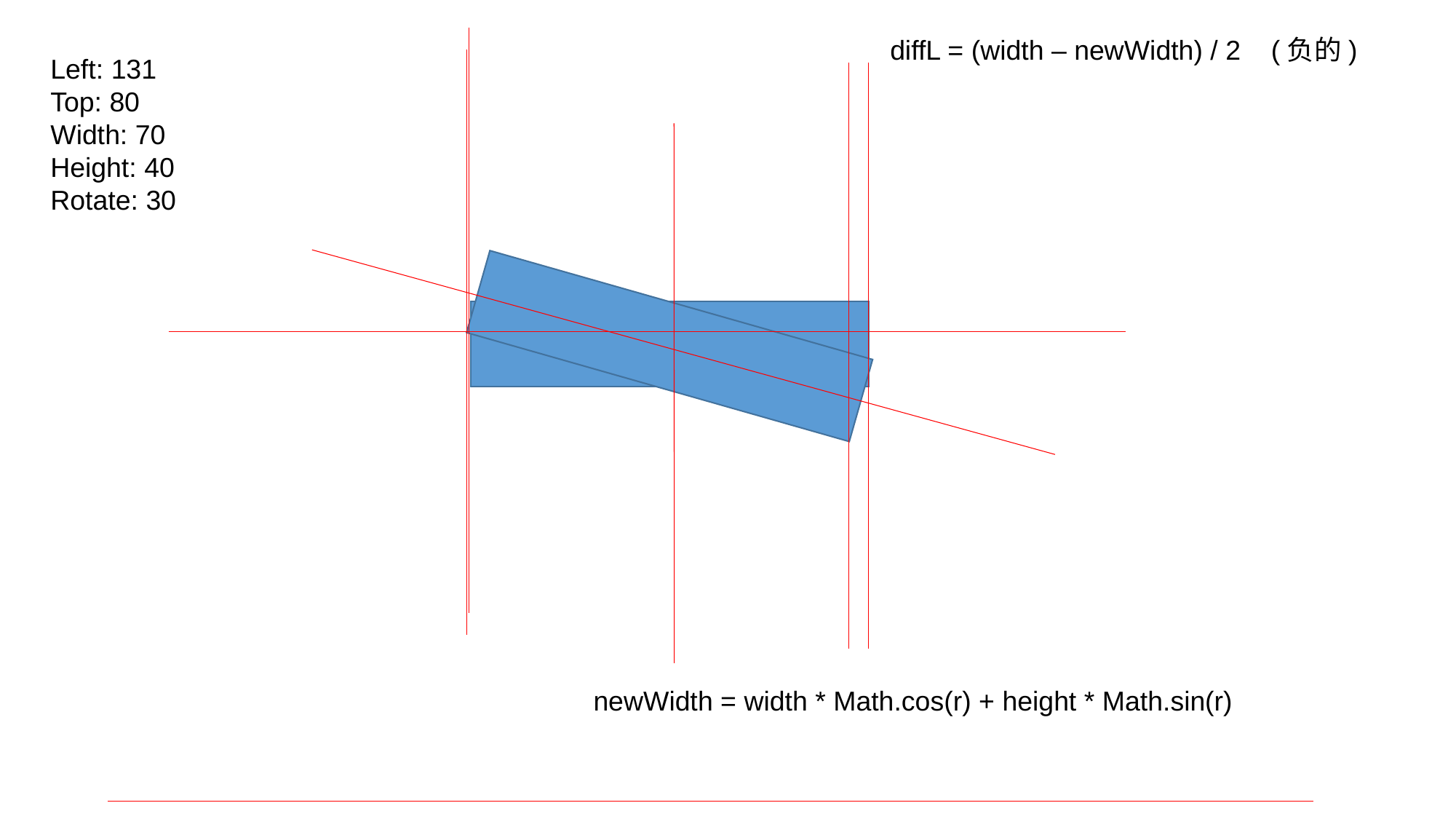

diffL = (width – newWidth) / 2    (负的)
Left: 131
Top: 80
Width: 70
Height: 40
Rotate: 30

newWidth = width * Math.cos(r) + height * Math.sin(r)